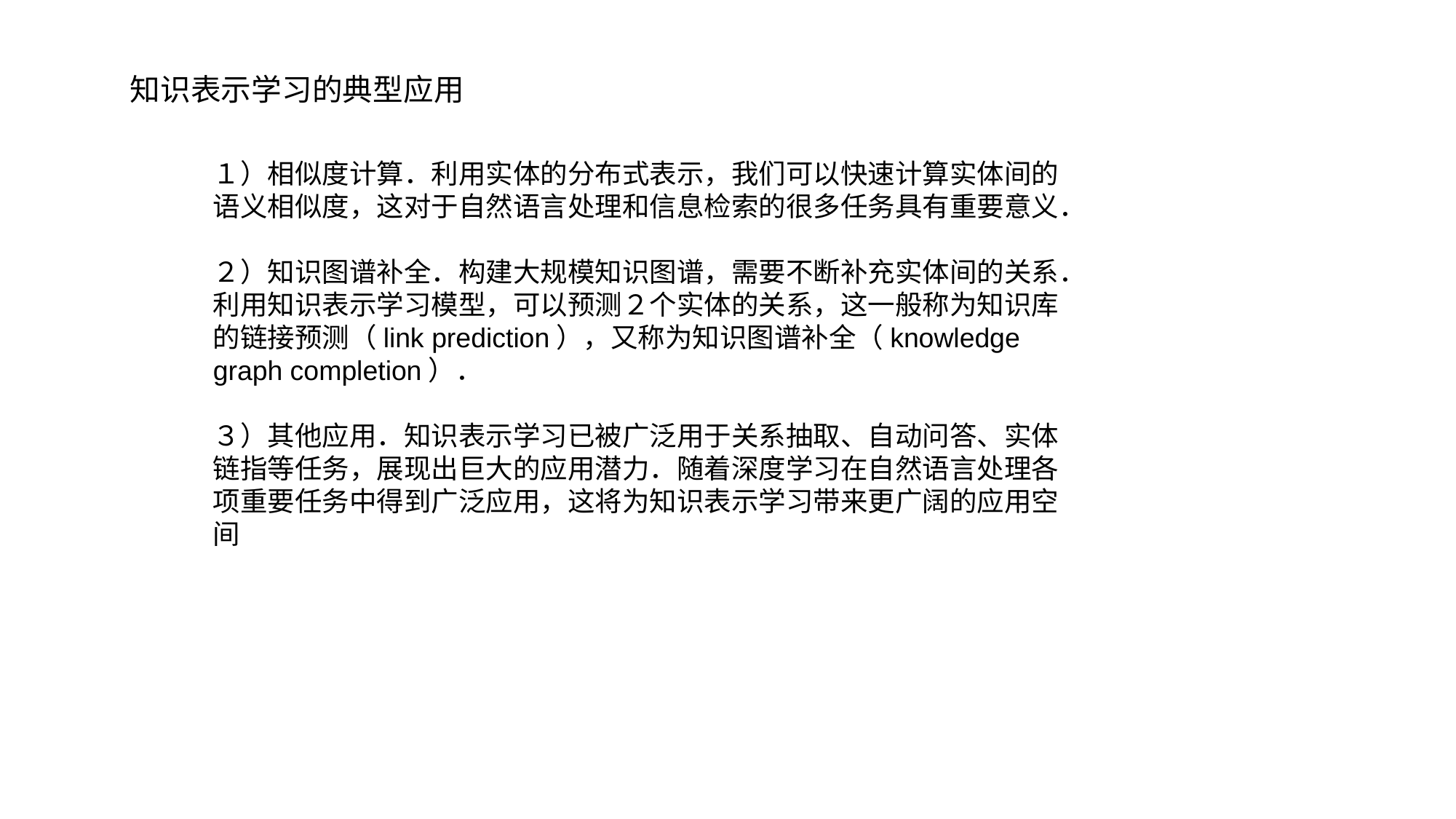

知识表示学习的典型应用
１）相似度计算．利用实体的分布式表示，我们可以快速计算实体间的语义相似度，这对于自然语言处理和信息检索的很多任务具有重要意义．

２）知识图谱补全．构建大规模知识图谱，需要不断补充实体间的关系．利用知识表示学习模型，可以预测２个实体的关系，这一般称为知识库的链接预测（link prediction），又称为知识图谱补全（knowledge graph completion）．

３）其他应用．知识表示学习已被广泛用于关系抽取、自动问答、实体链指等任务，展现出巨大的应用潜力．随着深度学习在自然语言处理各项重要任务中得到广泛应用，这将为知识表示学习带来更广阔的应用空间